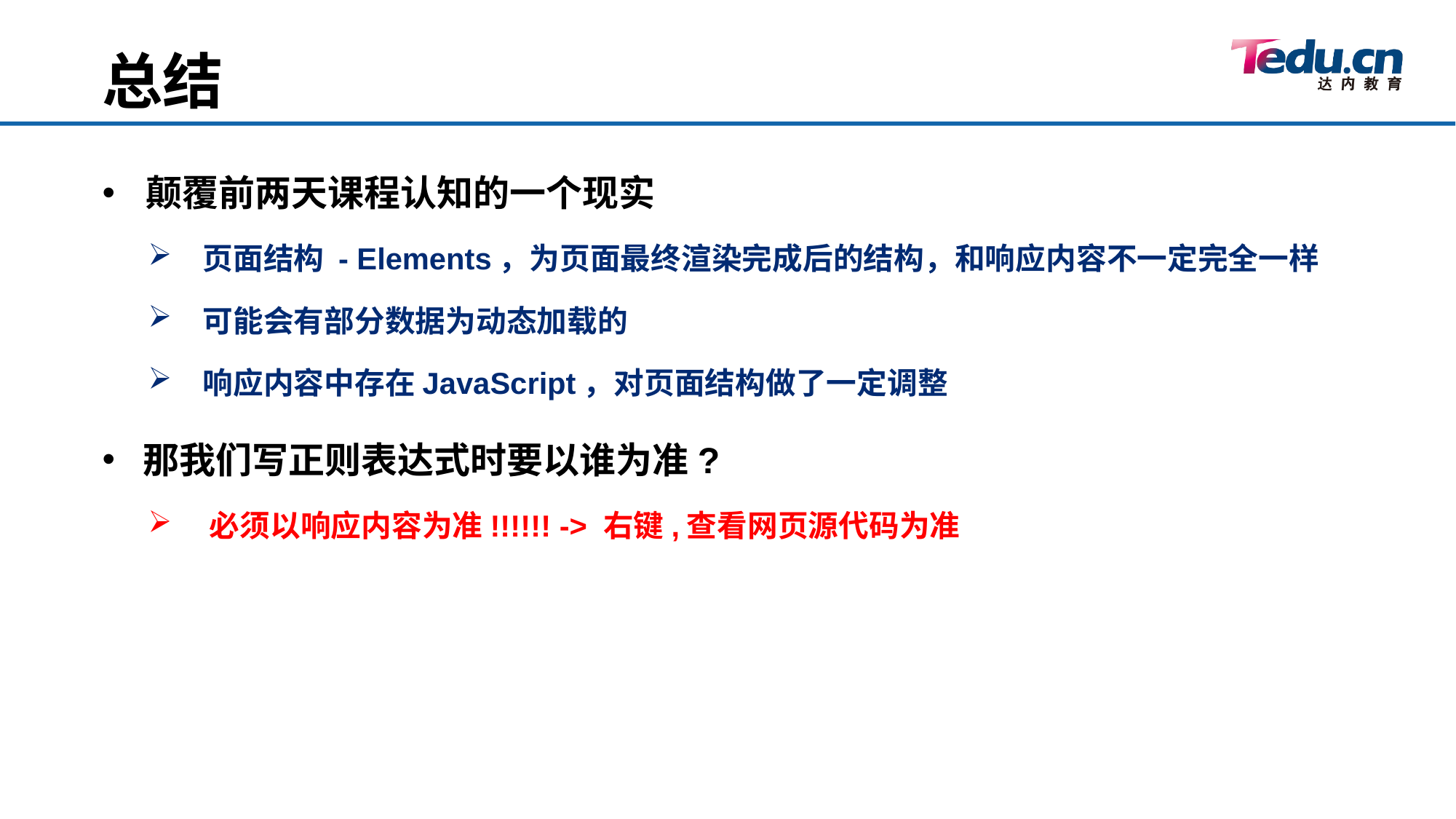

总结
颠覆前两天课程认知的一个现实
页面结构 - Elements，为页面最终渲染完成后的结构，和响应内容不一定完全一样
可能会有部分数据为动态加载的
响应内容中存在JavaScript，对页面结构做了一定调整
那我们写正则表达式时要以谁为准?
必须以响应内容为准!!!!!! -> 右键,查看网页源代码为准